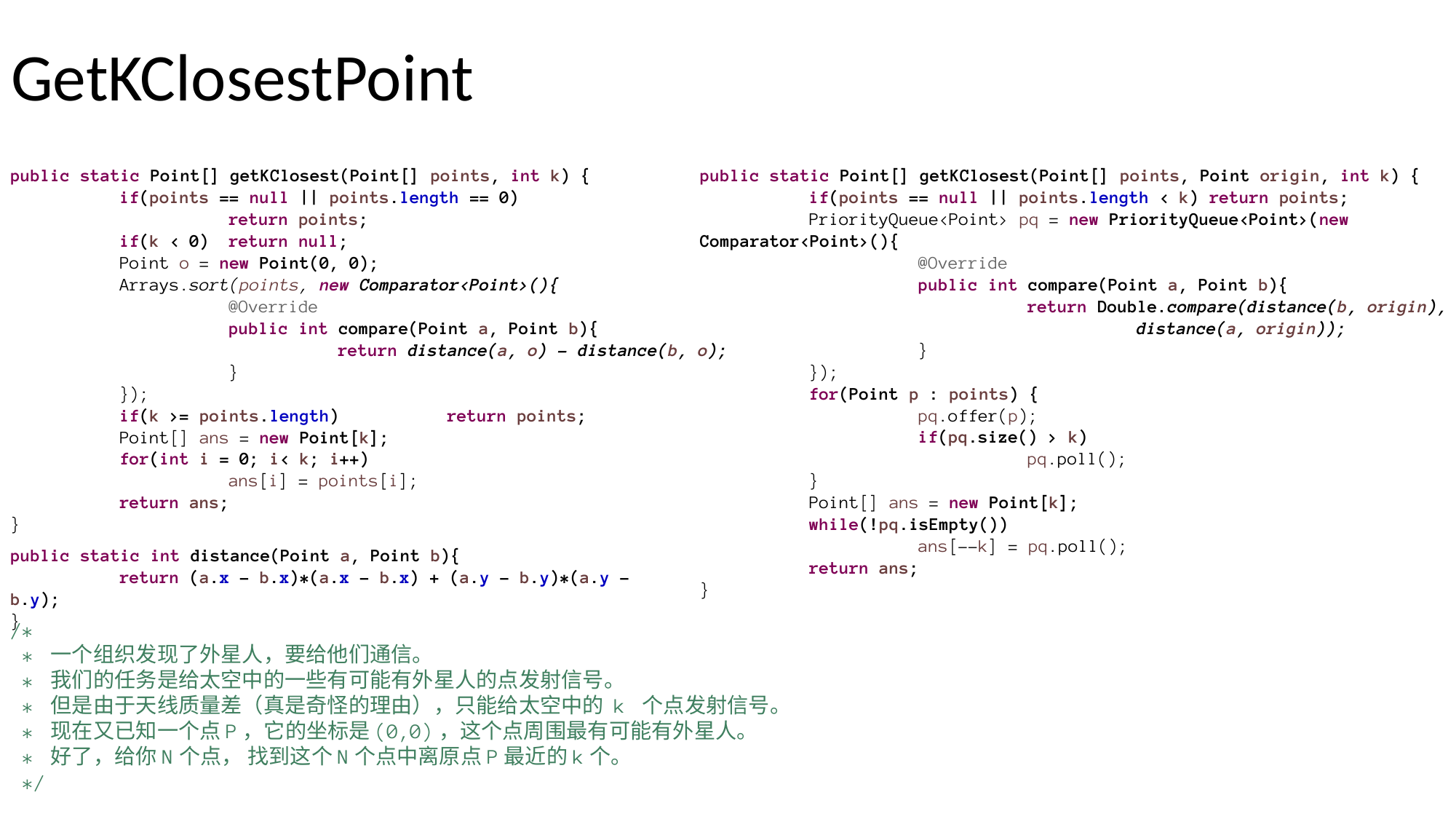

# GetKClosestPoint
public static Point[] getKClosest(Point[] points, int k) {
	if(points == null || points.length == 0)
		return points;
	if(k < 0)	return null;
	Point o = new Point(0, 0);
	Arrays.sort(points, new Comparator<Point>(){
		@Override
		public int compare(Point a, Point b){
			return distance(a, o) - distance(b, o);
		}
	});
	if(k >= points.length)	return points;
	Point[] ans = new Point[k];
	for(int i = 0; i< k; i++)
		ans[i] = points[i];
	return ans;
}
public static Point[] getKClosest(Point[] points, Point origin, int k) {
	if(points == null || points.length < k) return points;
	PriorityQueue<Point> pq = new PriorityQueue<Point>(new Comparator<Point>(){
		@Override
		public int compare(Point a, Point b){					return Double.compare(distance(b, origin), 					distance(a, origin));
		}
	});
	for(Point p : points) {
		pq.offer(p);
		if(pq.size() > k)
			pq.poll();
	}
	Point[] ans = new Point[k];
	while(!pq.isEmpty())
		ans[--k] = pq.poll();
	return ans;
}
public static int distance(Point a, Point b){
	return (a.x - b.x)*(a.x - b.x) + (a.y - b.y)*(a.y - b.y);
}
/*
 * 一个组织发现了外星人，要给他们通信。
 * 我们的任务是给太空中的一些有可能有外星人的点发射信号。
 * 但是由于天线质量差（真是奇怪的理由），只能给太空中的 k 个点发射信号。
 * 现在又已知一个点P，它的坐标是(0,0)，这个点周围最有可能有外星人。
 * 好了，给你N个点， 找到这个N个点中离原点P最近的k个。
 */